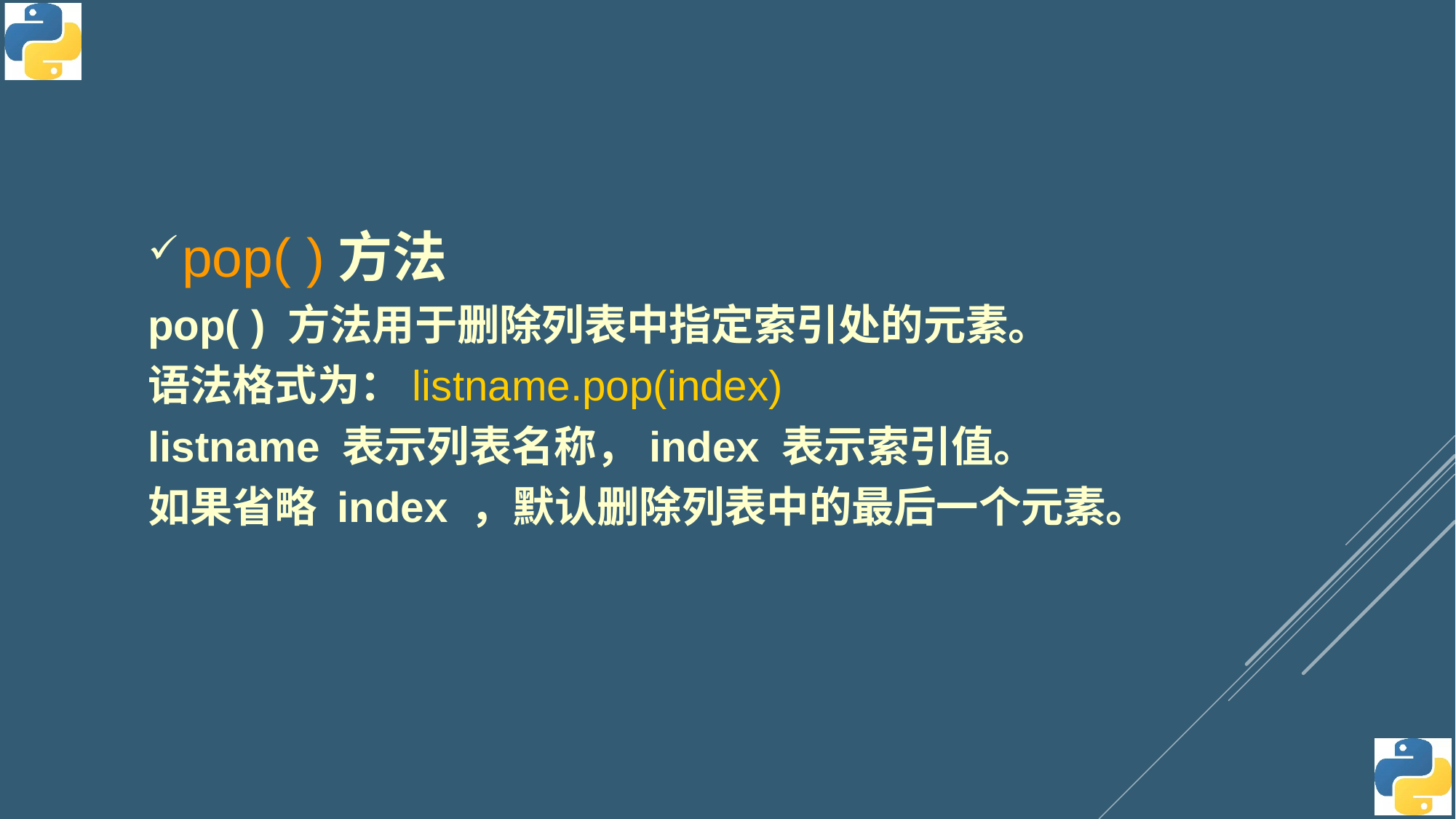

pop( )方法
pop( ) 方法用于删除列表中指定索引处的元素。
语法格式为：listname.pop(index)
listname 表示列表名称，index 表示索引值。
如果省略 index ，默认删除列表中的最后一个元素。